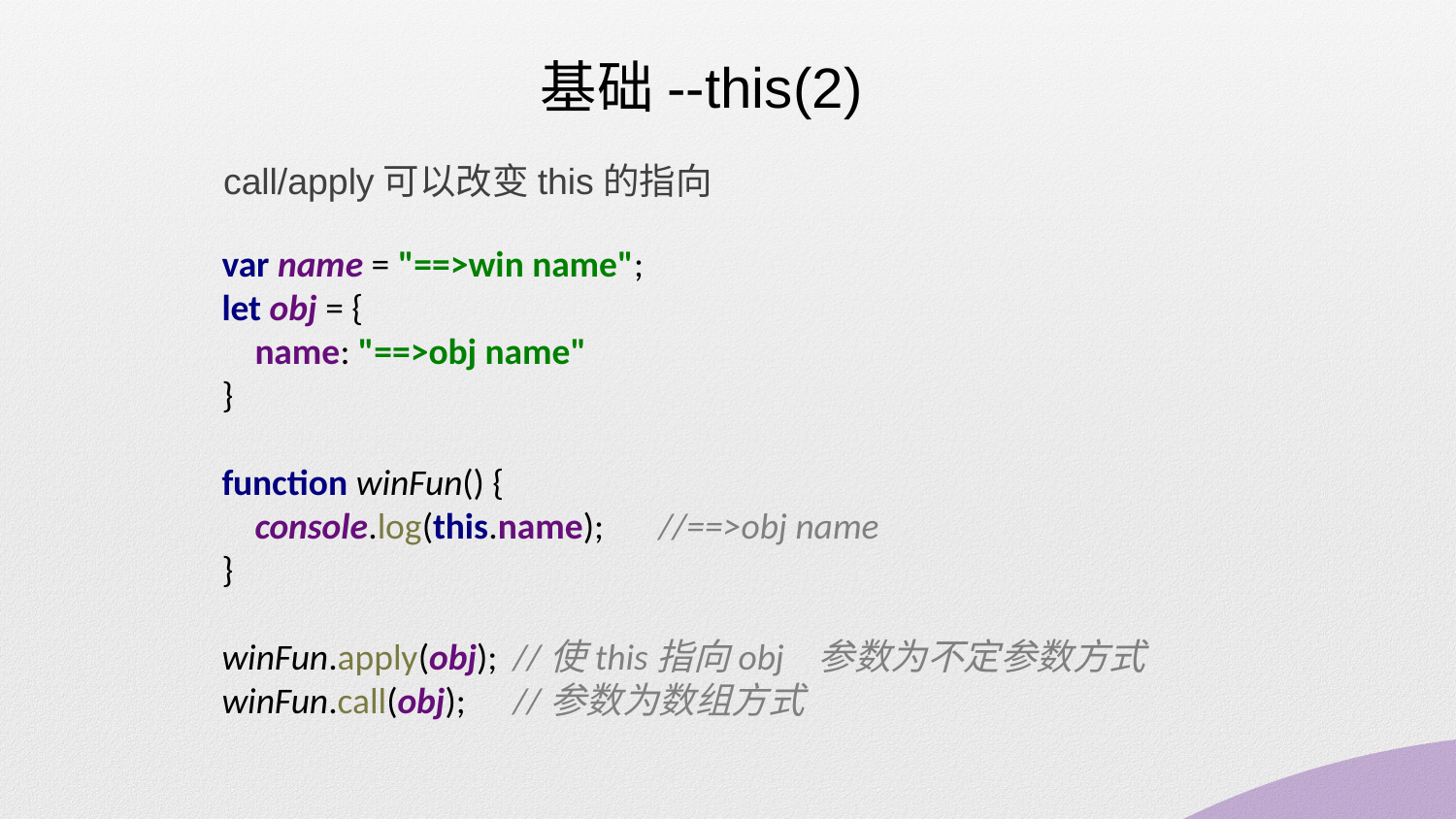

基础--this(2)
call/apply可以改变this的指向
var name = "==>win name";
let obj = {
    name: "==>obj name"
}
function winFun() {
    console.log(this.name); 	//==>obj name
}
winFun.apply(obj);	//使this指向obj   参数为不定参数方式
winFun.call(obj);	//参数为数组方式